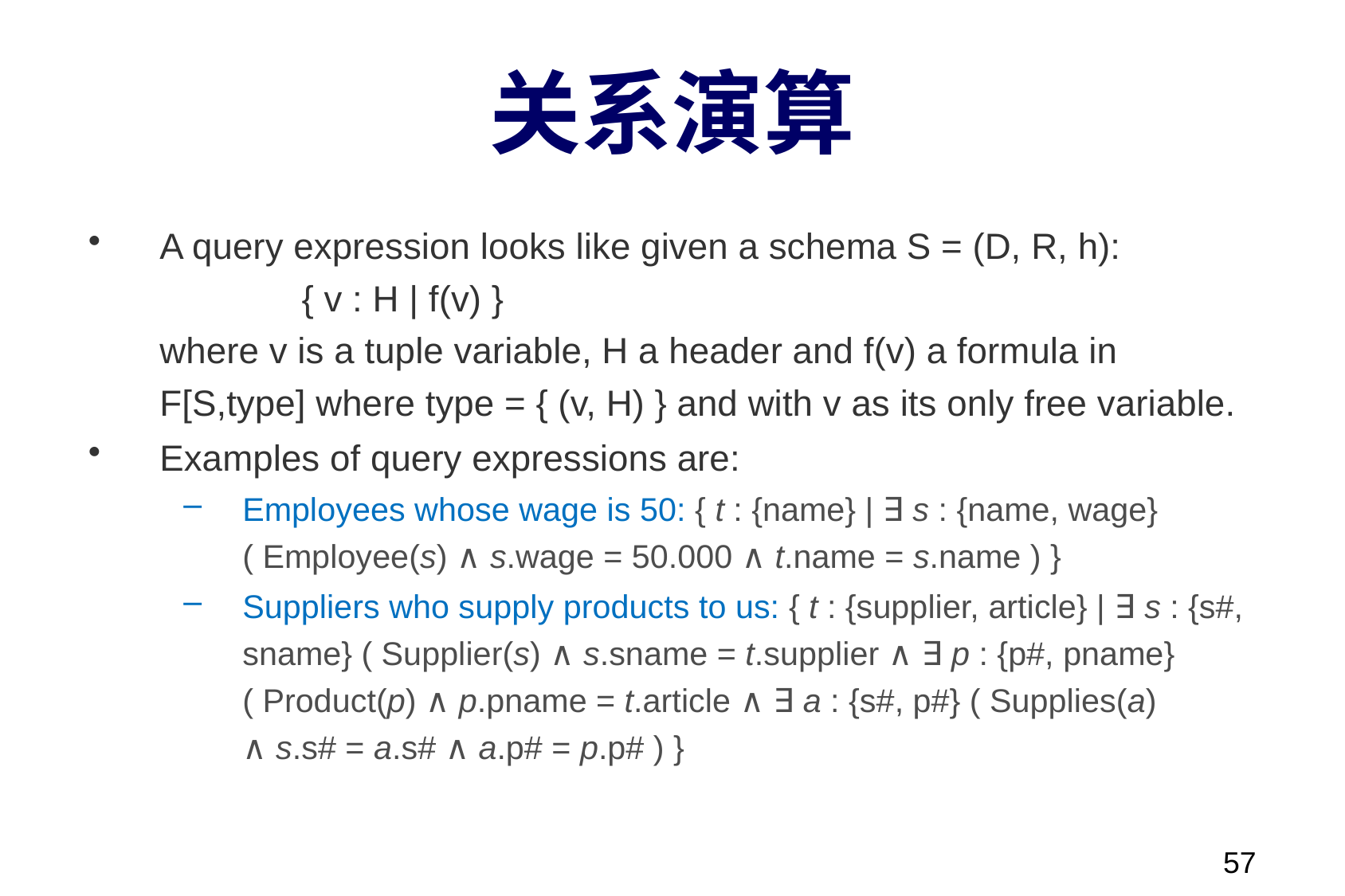

# 关系演算
A query expression looks like given a schema S = (D, R, h):
              { v : H | f(v) }
where v is a tuple variable, H a header and f(v) a formula in F[S,type] where type = { (v, H) } and with v as its only free variable.
Examples of query expressions are:
Employees whose wage is 50: { t : {name} | ∃ s : {name, wage} ( Employee(s) ∧ s.wage = 50.000 ∧ t.name = s.name ) }
Suppliers who supply products to us: { t : {supplier, article} | ∃ s : {s#, sname} ( Supplier(s) ∧ s.sname = t.supplier ∧ ∃ p : {p#, pname} ( Product(p) ∧ p.pname = t.article ∧ ∃ a : {s#, p#} ( Supplies(a) ∧ s.s# = a.s# ∧ a.p# = p.p# ) }

57